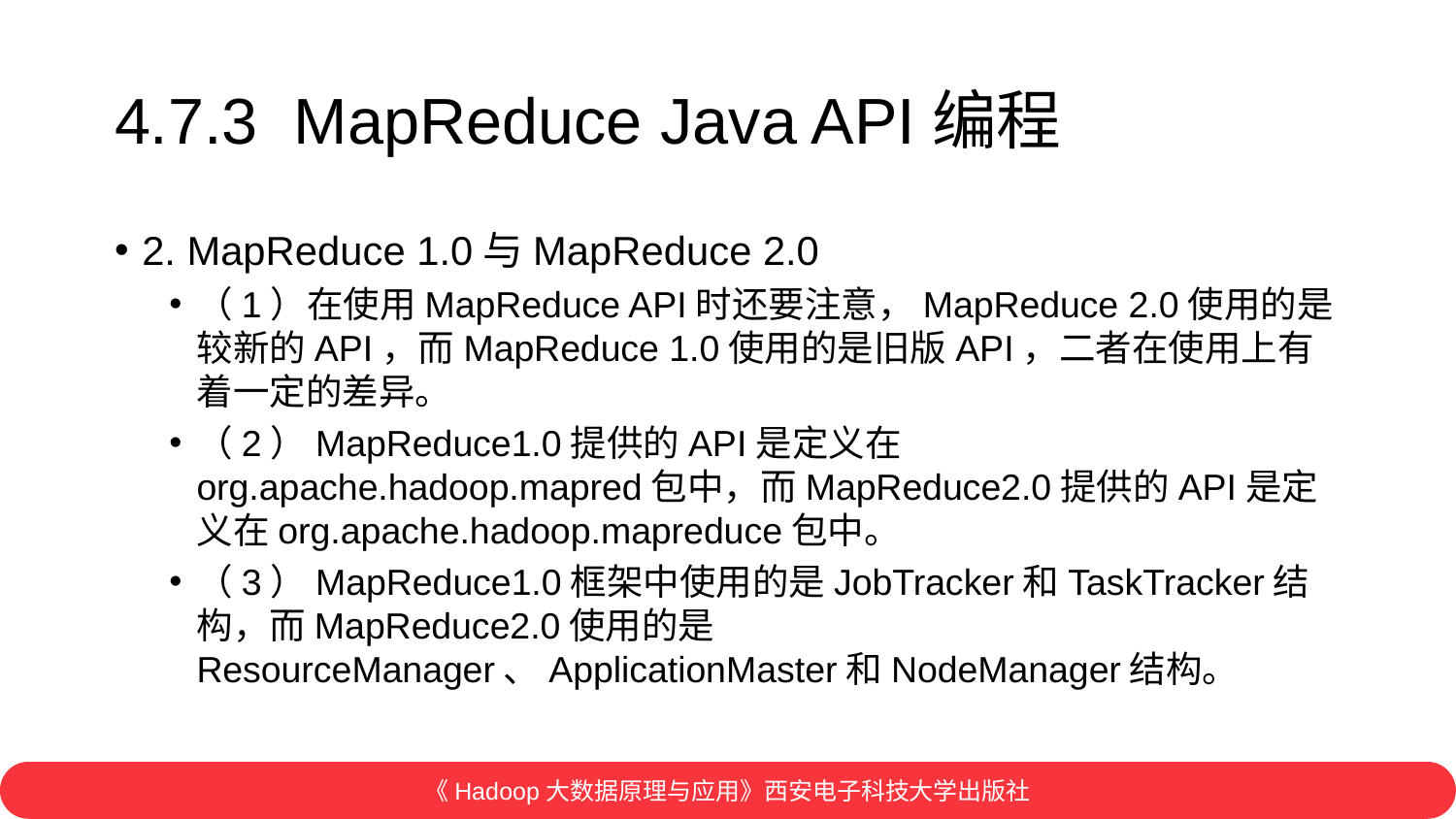

# 4.7.3  MapReduce Java API编程
2. MapReduce 1.0与MapReduce 2.0
（1）在使用MapReduce API时还要注意，MapReduce 2.0使用的是较新的API，而MapReduce 1.0使用的是旧版API，二者在使用上有着一定的差异。
（2）MapReduce1.0提供的API是定义在org.apache.hadoop.mapred包中，而MapReduce2.0提供的API是定义在org.apache.hadoop.mapreduce包中。
（3）MapReduce1.0框架中使用的是JobTracker和TaskTracker结构，而MapReduce2.0使用的是ResourceManager、ApplicationMaster和NodeManager结构。